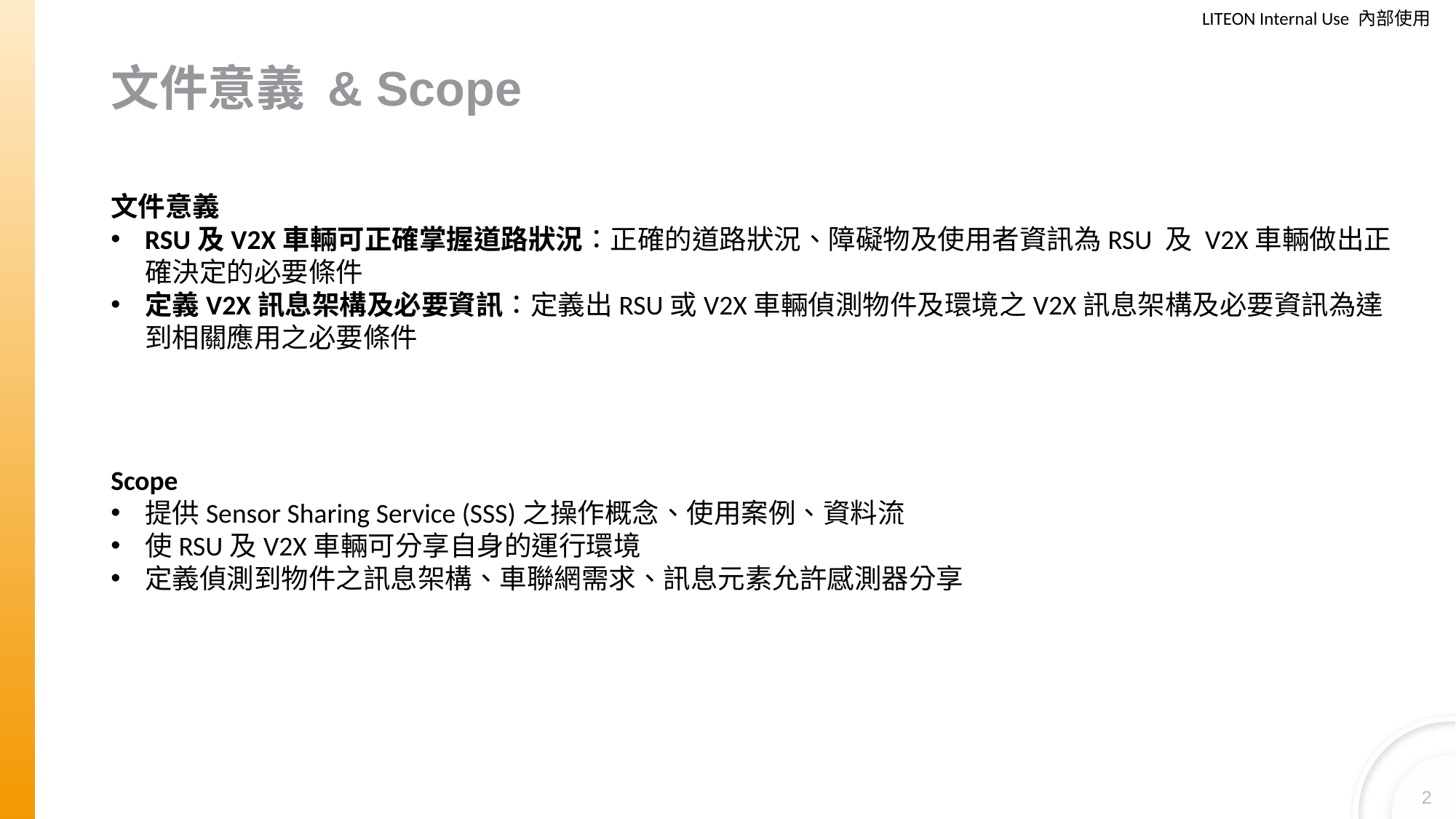

# 文件意義 & Scope
文件意義
RSU及V2X車輛可正確掌握道路狀況：正確的道路狀況、障礙物及使用者資訊為RSU 及 V2X車輛做出正確決定的必要條件
定義V2X訊息架構及必要資訊：定義出RSU或V2X車輛偵測物件及環境之V2X訊息架構及必要資訊為達到相關應用之必要條件
Scope
提供Sensor Sharing Service (SSS)之操作概念、使用案例、資料流
使RSU及V2X車輛可分享自身的運行環境
定義偵測到物件之訊息架構、車聯網需求、訊息元素允許感測器分享
2